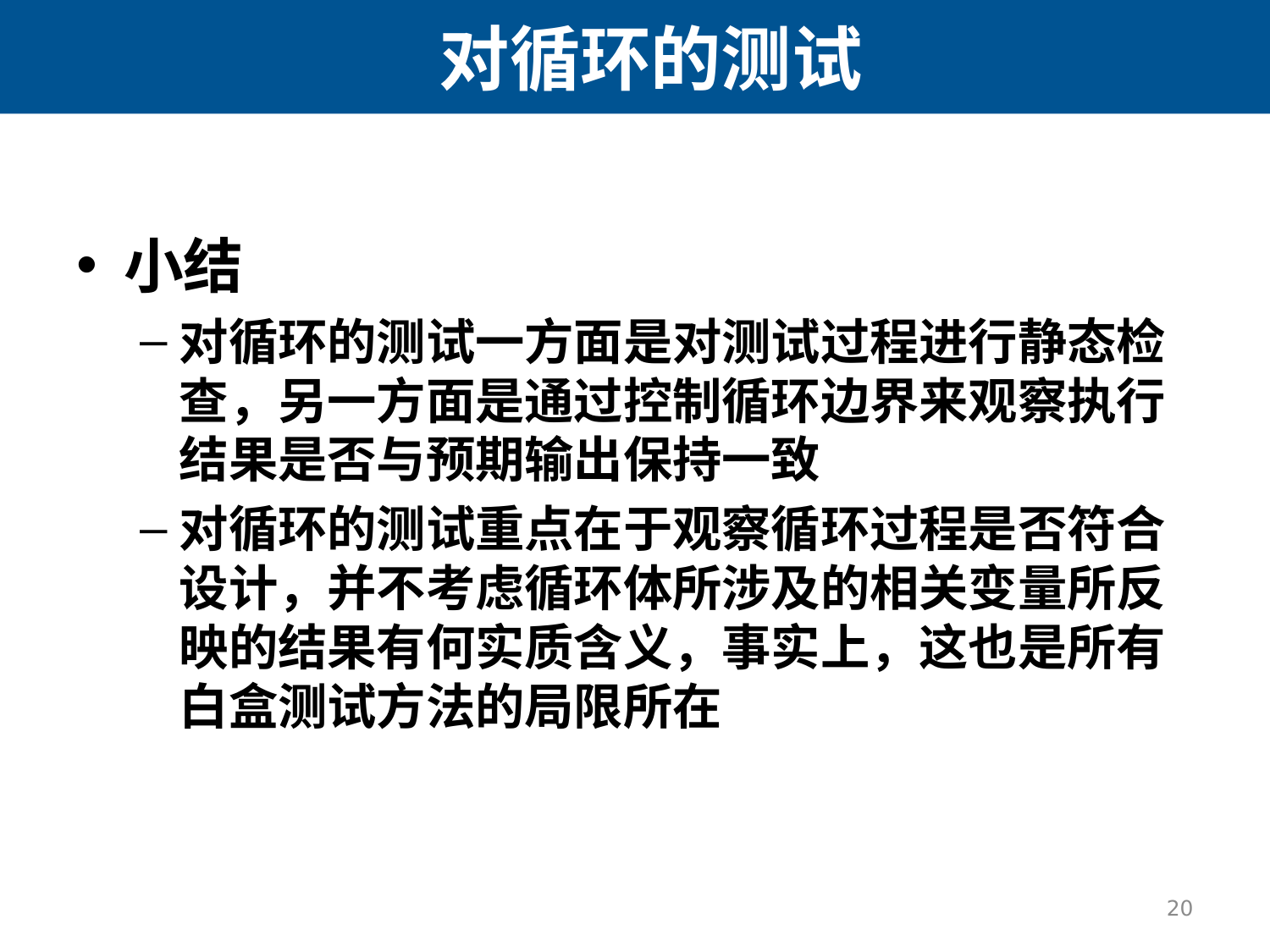

# 对循环的测试
小结
对循环的测试一方面是对测试过程进行静态检查，另一方面是通过控制循环边界来观察执行结果是否与预期输出保持一致
对循环的测试重点在于观察循环过程是否符合设计，并不考虑循环体所涉及的相关变量所反映的结果有何实质含义，事实上，这也是所有白盒测试方法的局限所在
20